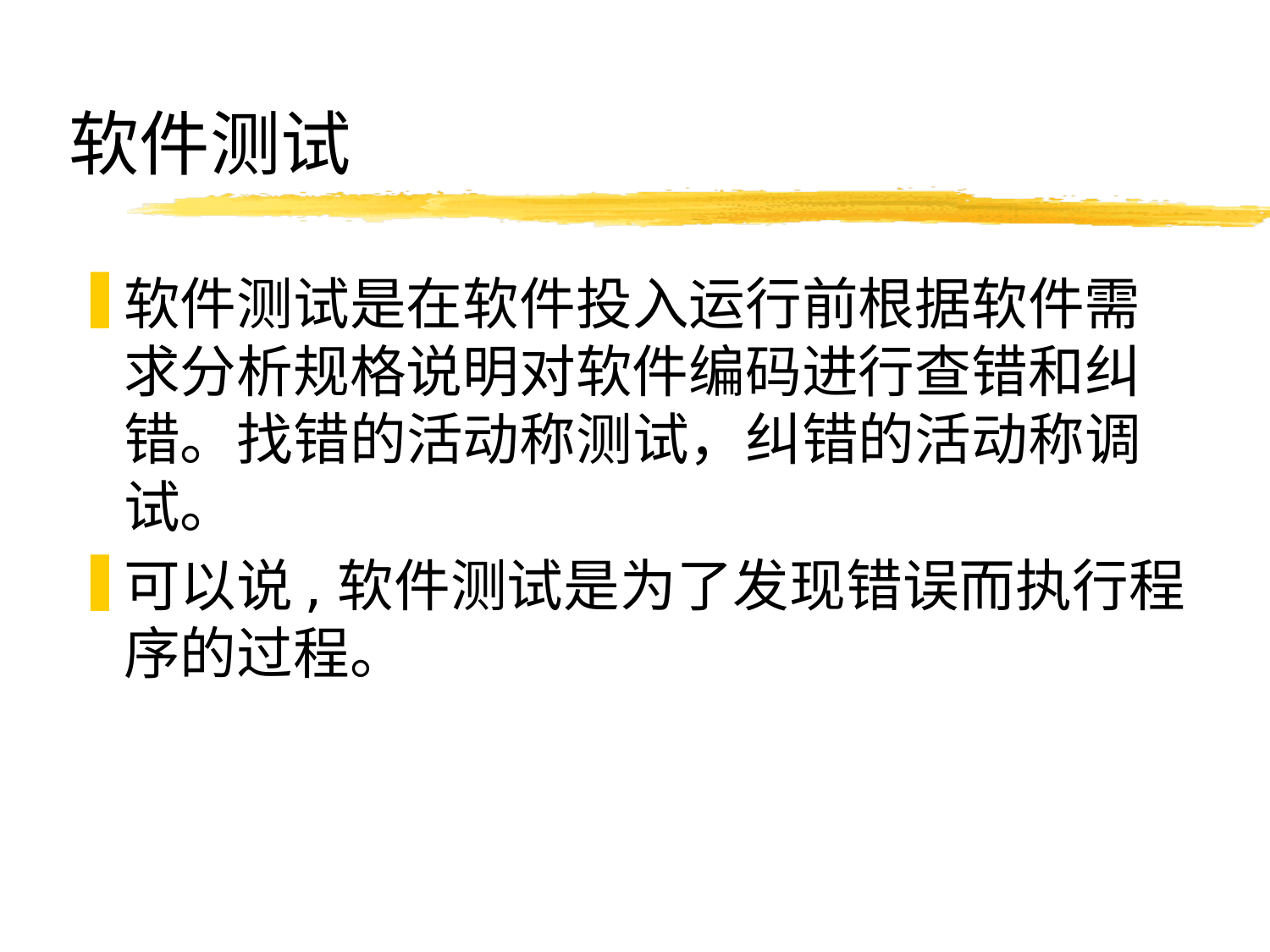

# 软件测试
软件测试是在软件投入运行前根据软件需求分析规格说明对软件编码进行查错和纠错。找错的活动称测试，纠错的活动称调试。
可以说,软件测试是为了发现错误而执行程序的过程。